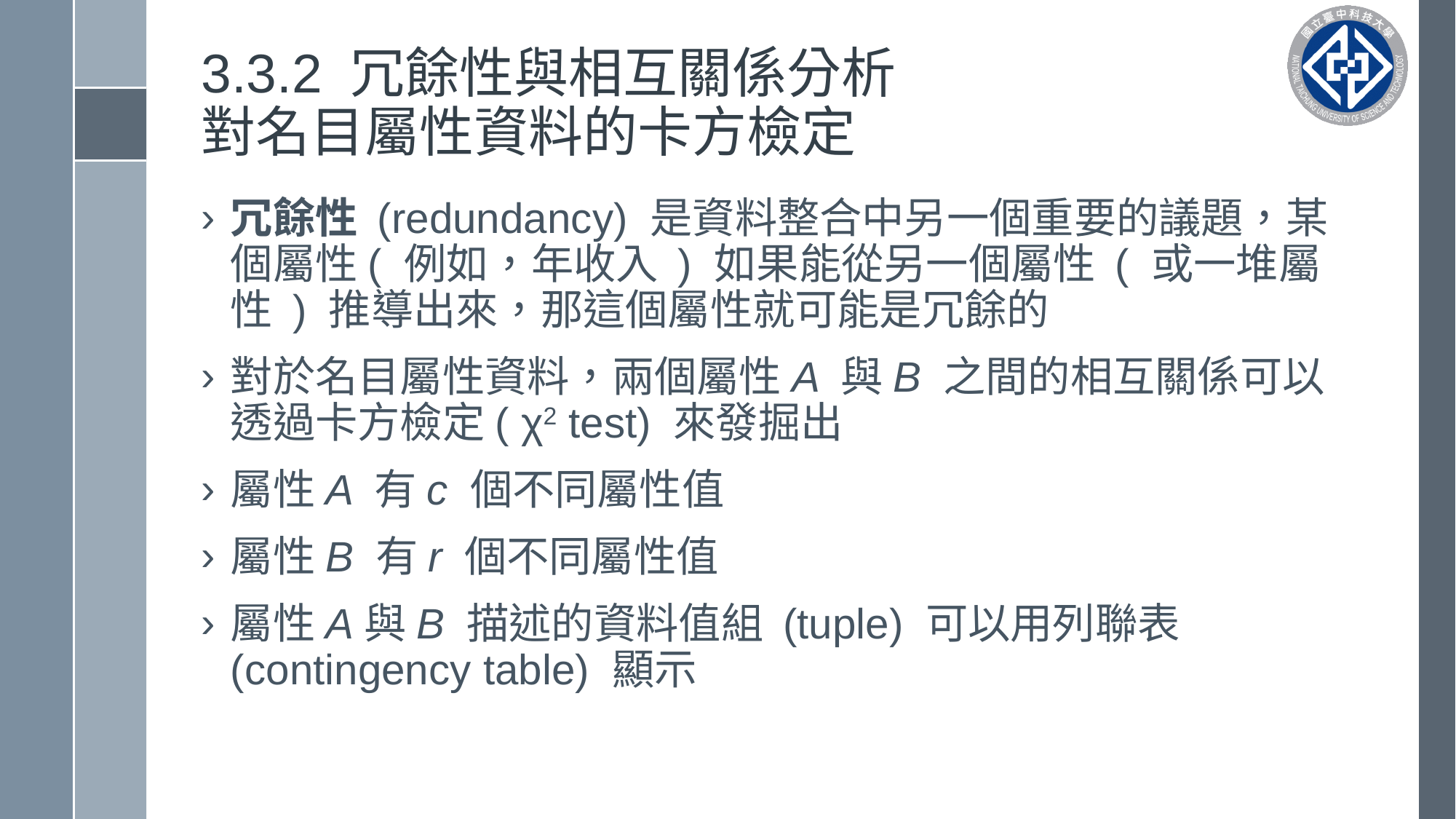

# 3.3.2 冗餘性與相互關係分析 對名目屬性資料的卡方檢定
冗餘性 (redundancy) 是資料整合中另一個重要的議題，某個屬性( 例如，年收入 ) 如果能從另一個屬性 ( 或一堆屬性 ) 推導出來，那這個屬性就可能是冗餘的
對於名目屬性資料，兩個屬性A 與B 之間的相互關係可以透過卡方檢定( χ2 test) 來發掘出
屬性A 有c 個不同屬性值
屬性B 有r 個不同屬性值
屬性A與B 描述的資料值組 (tuple) 可以用列聯表 (contingency table) 顯示